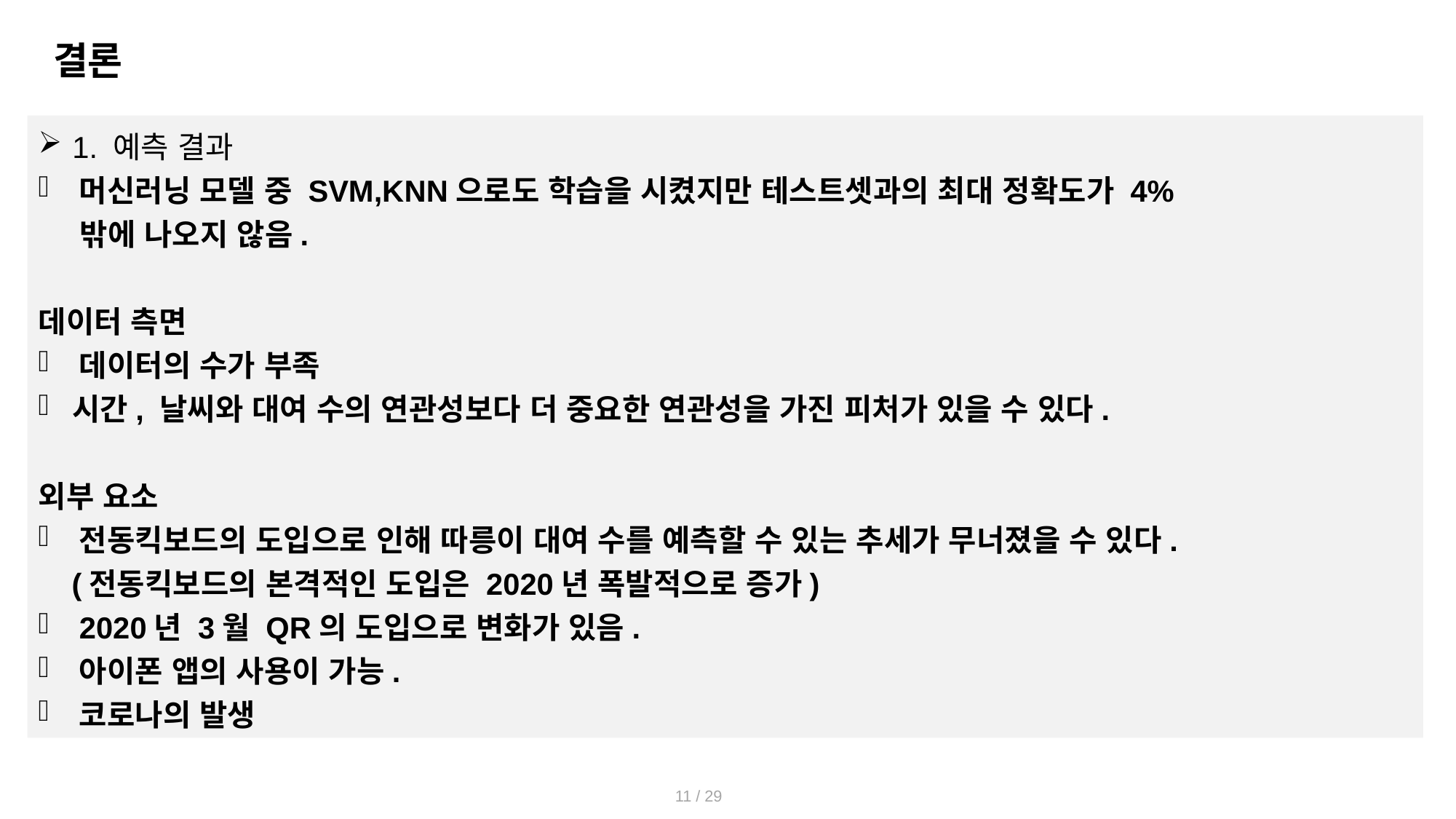

# 결론
1. 예측 결과
머신러닝 모델 중 SVM,KNN으로도 학습을 시켰지만 테스트셋과의 최대 정확도가 4%
    밖에 나오지 않음.

데이터 측면
데이터의 수가 부족
시간, 날씨와 대여 수의 연관성보다 더 중요한 연관성을 가진 피처가 있을 수 있다.

외부 요소
전동킥보드의 도입으로 인해 따릉이 대여 수를 예측할 수 있는 추세가 무너졌을 수 있다.
    (전동킥보드의 본격적인 도입은 2020년 폭발적으로 증가)
2020년 3월 QR의 도입으로 변화가 있음.
아이폰 앱의 사용이 가능.
코로나의 발생